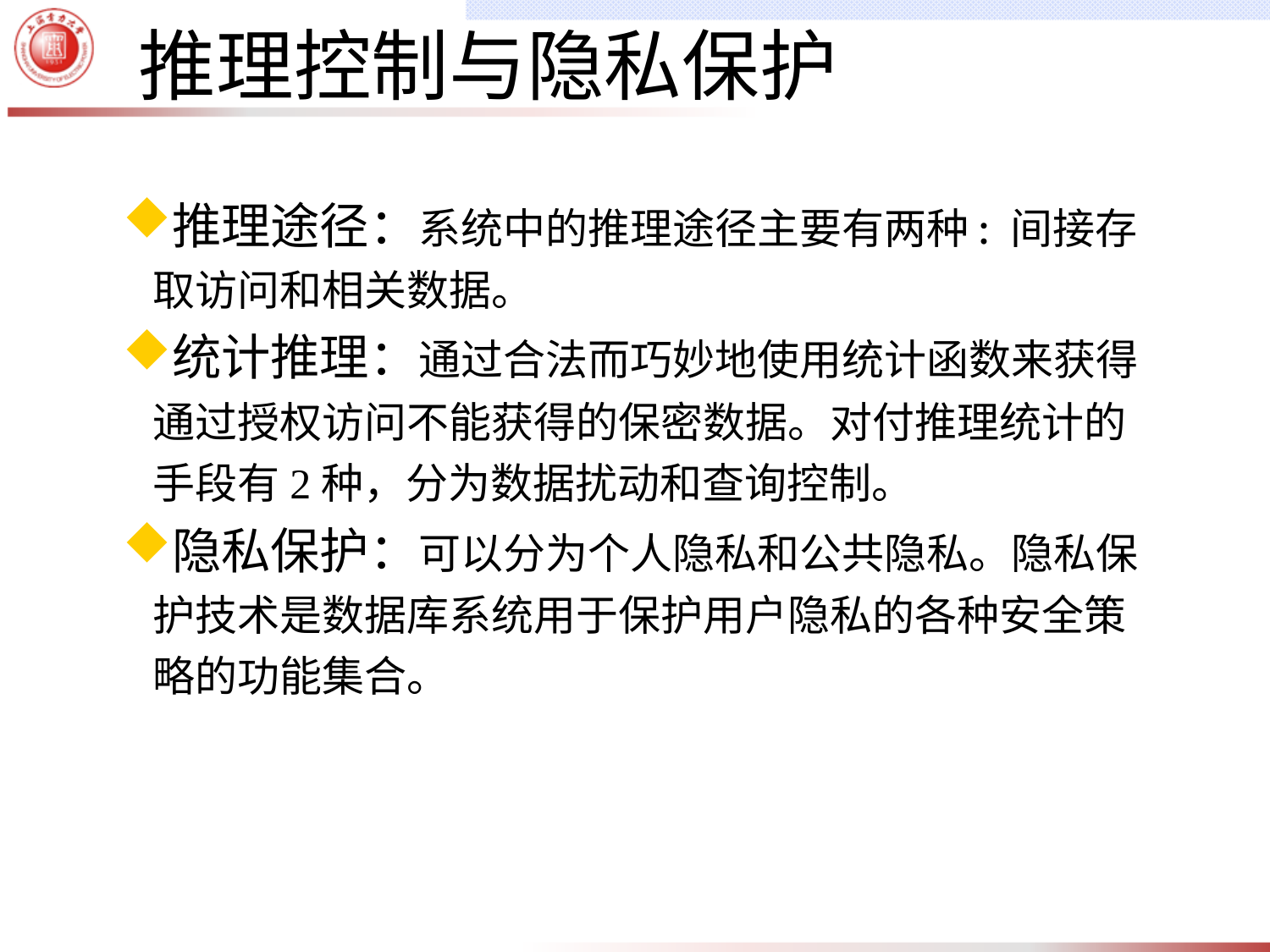

推理控制与隐私保护
推理途径：系统中的推理途径主要有两种: 间接存取访问和相关数据。
统计推理：通过合法而巧妙地使用统计函数来获得通过授权访问不能获得的保密数据。对付推理统计的手段有2种，分为数据扰动和查询控制。
隐私保护：可以分为个人隐私和公共隐私。隐私保护技术是数据库系统用于保护用户隐私的各种安全策略的功能集合。